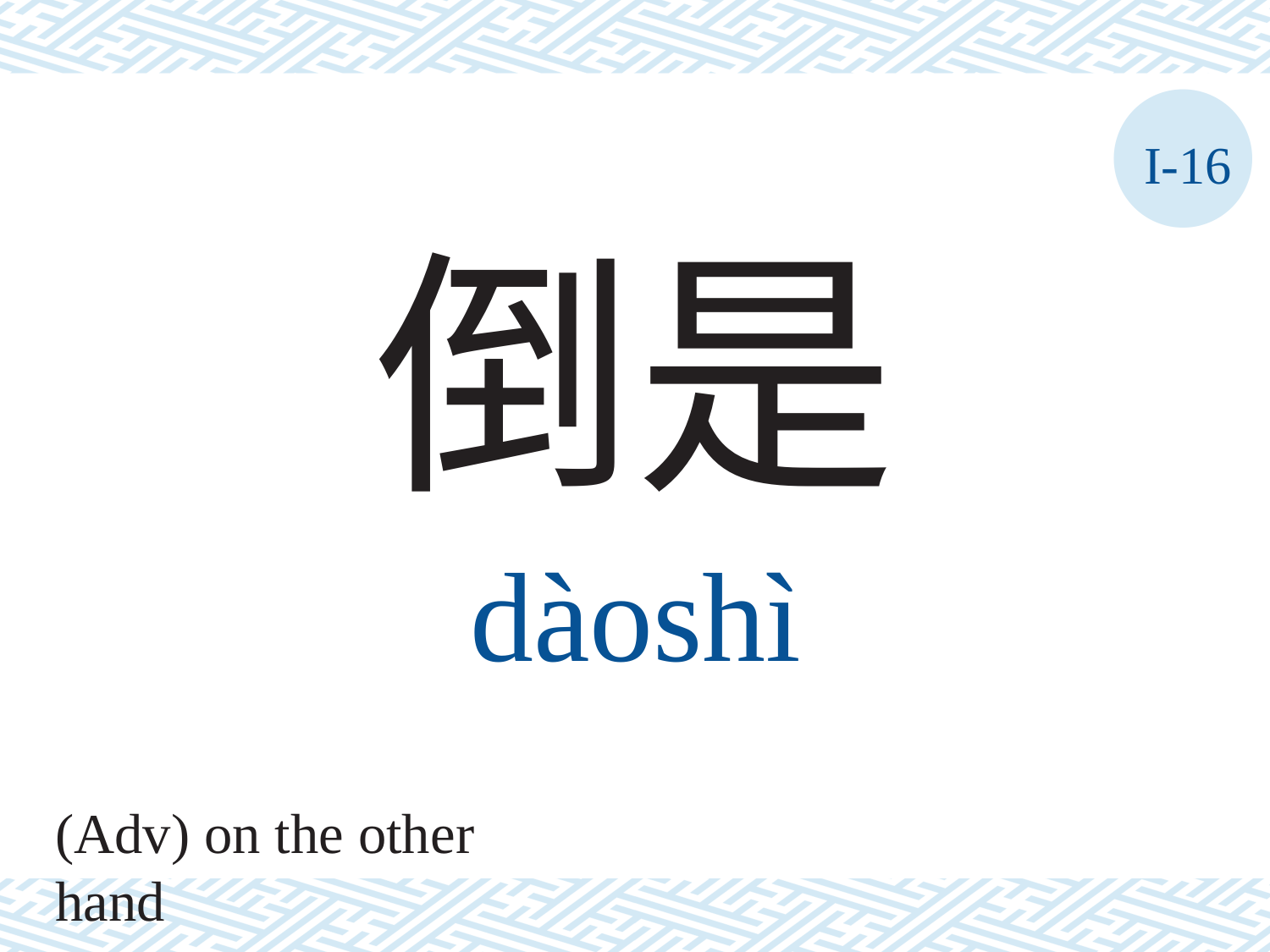

I-16
倒是
dàoshì
(Adv) on the other hand